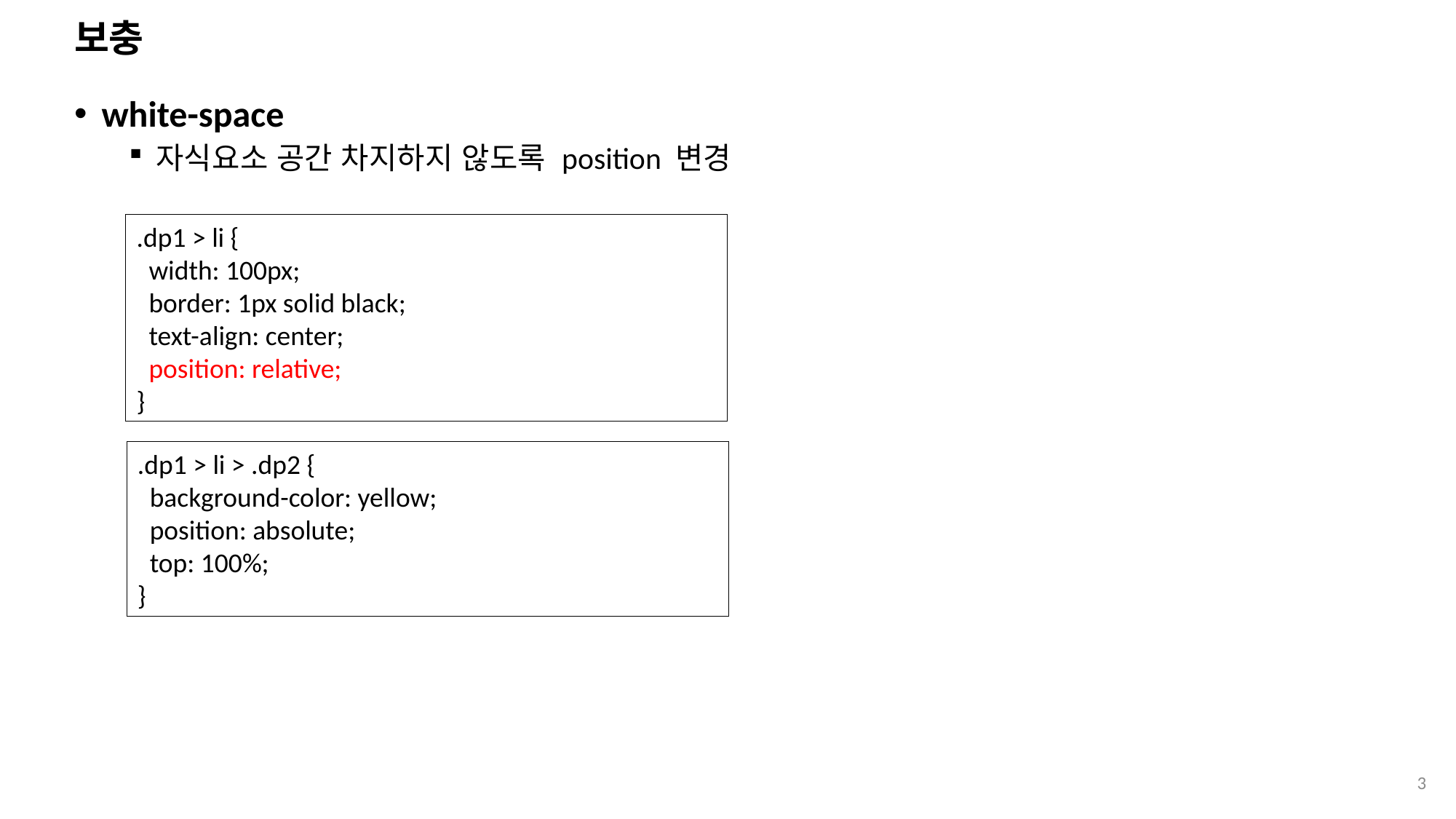

# 보충
white-space
자식요소 공간 차지하지 않도록 position 변경

.dp1 > li {
  width: 100px;
  border: 1px solid black;
  text-align: center;
  position: relative;
}
.dp1 > li > .dp2 {
  background-color: yellow;
  position: absolute;
  top: 100%;
}
3